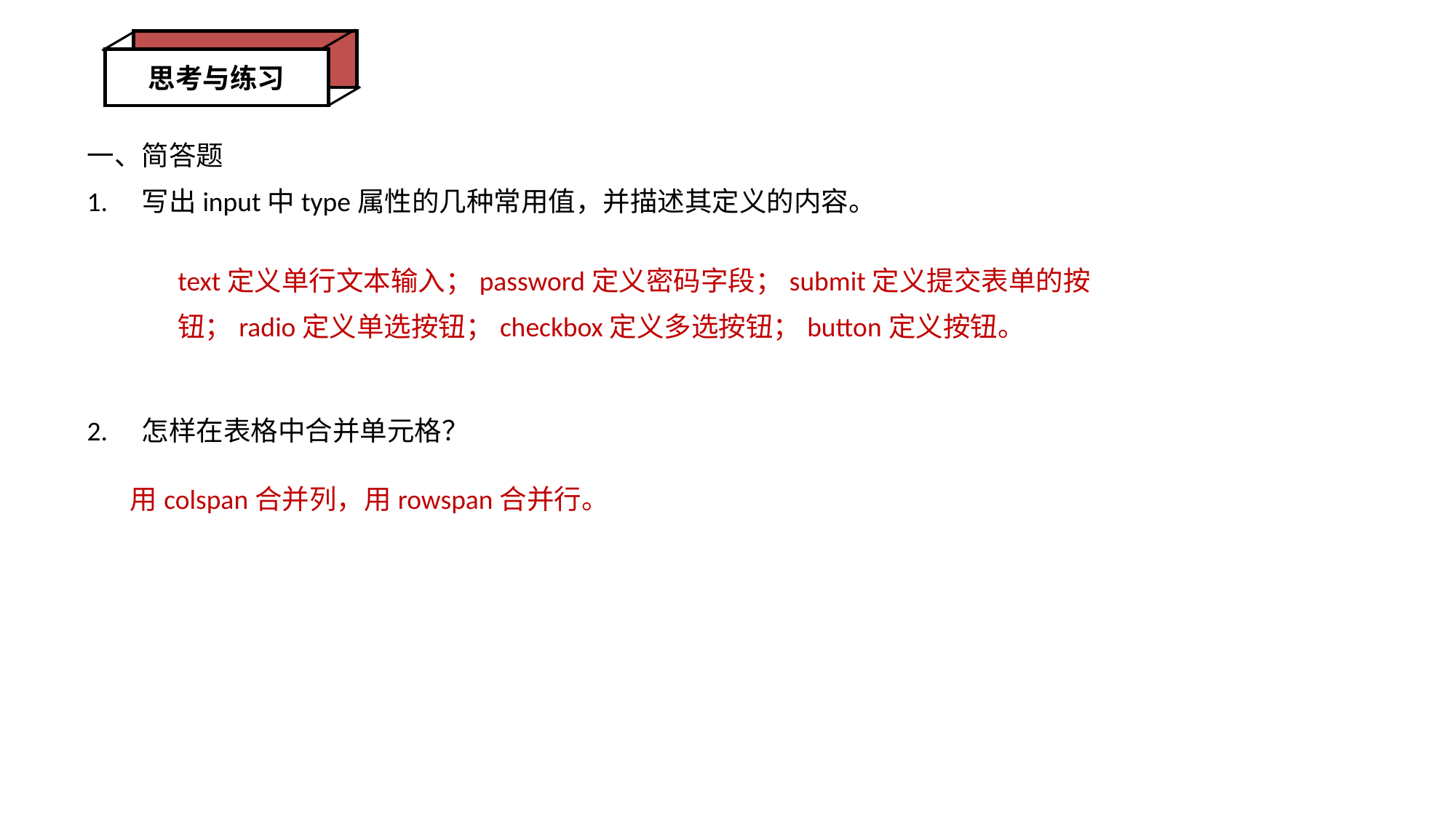

思考与练习

一、简答题
1. 写出input中type属性的几种常用值，并描述其定义的内容。

2. 怎样在表格中合并单元格？

text定义单行文本输入；password定义密码字段；submit定义提交表单的按钮；radio定义单选按钮；checkbox定义多选按钮；button定义按钮。

用colspan合并列，用rowspan合并行。